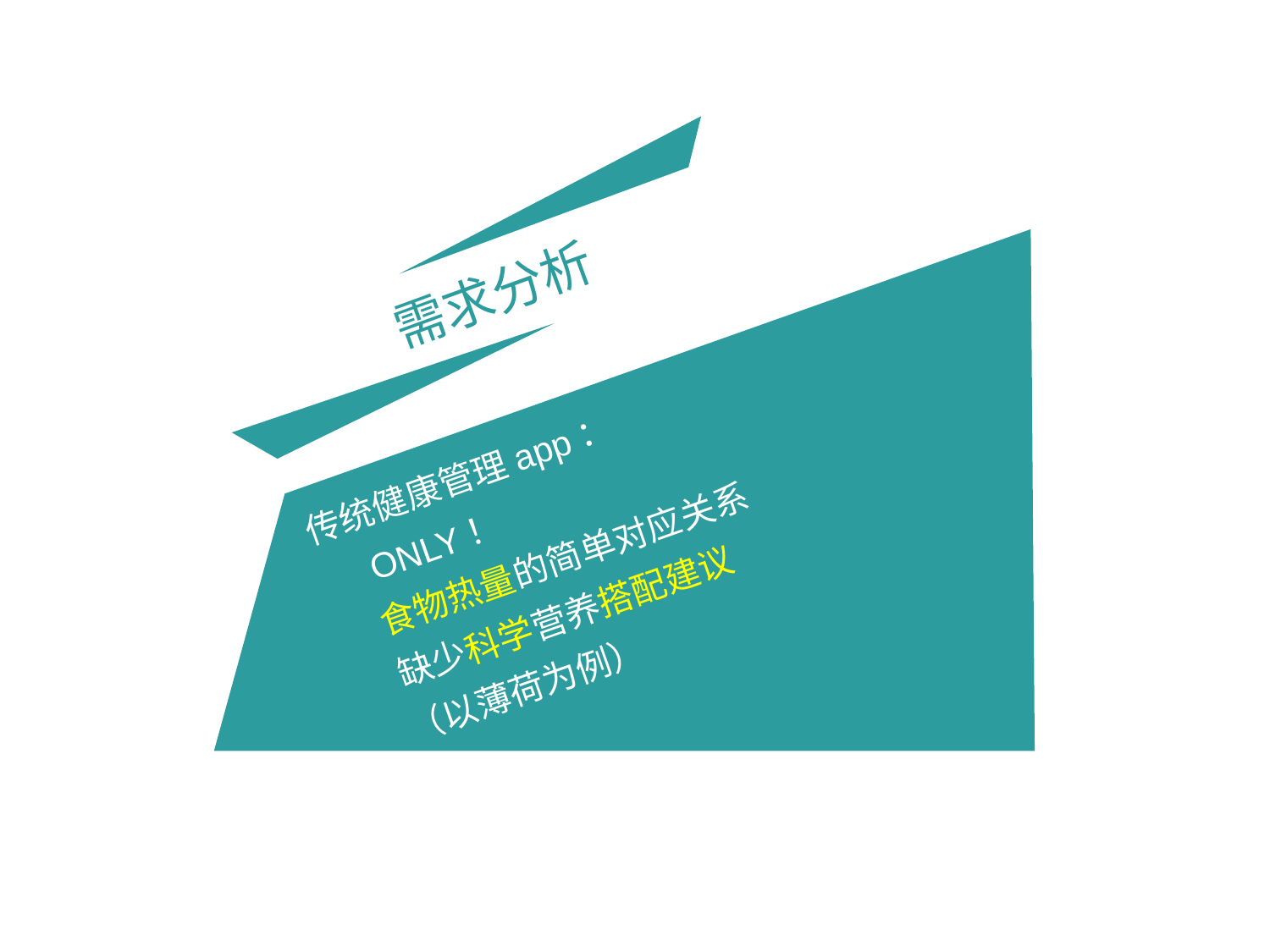

需求分析

传统健康管理app：
     ONLY！
    食物热量的简单对应关系
    缺少科学营养搭配建议
   （以薄荷为例）

Click here to add your text.Click here to add your text.Click here to add your text.Click here to add your text.Click here to add your text.Click here to add your text.Click here to add your text.Click here to add your text.Click here to add your text.Click here to add your text.